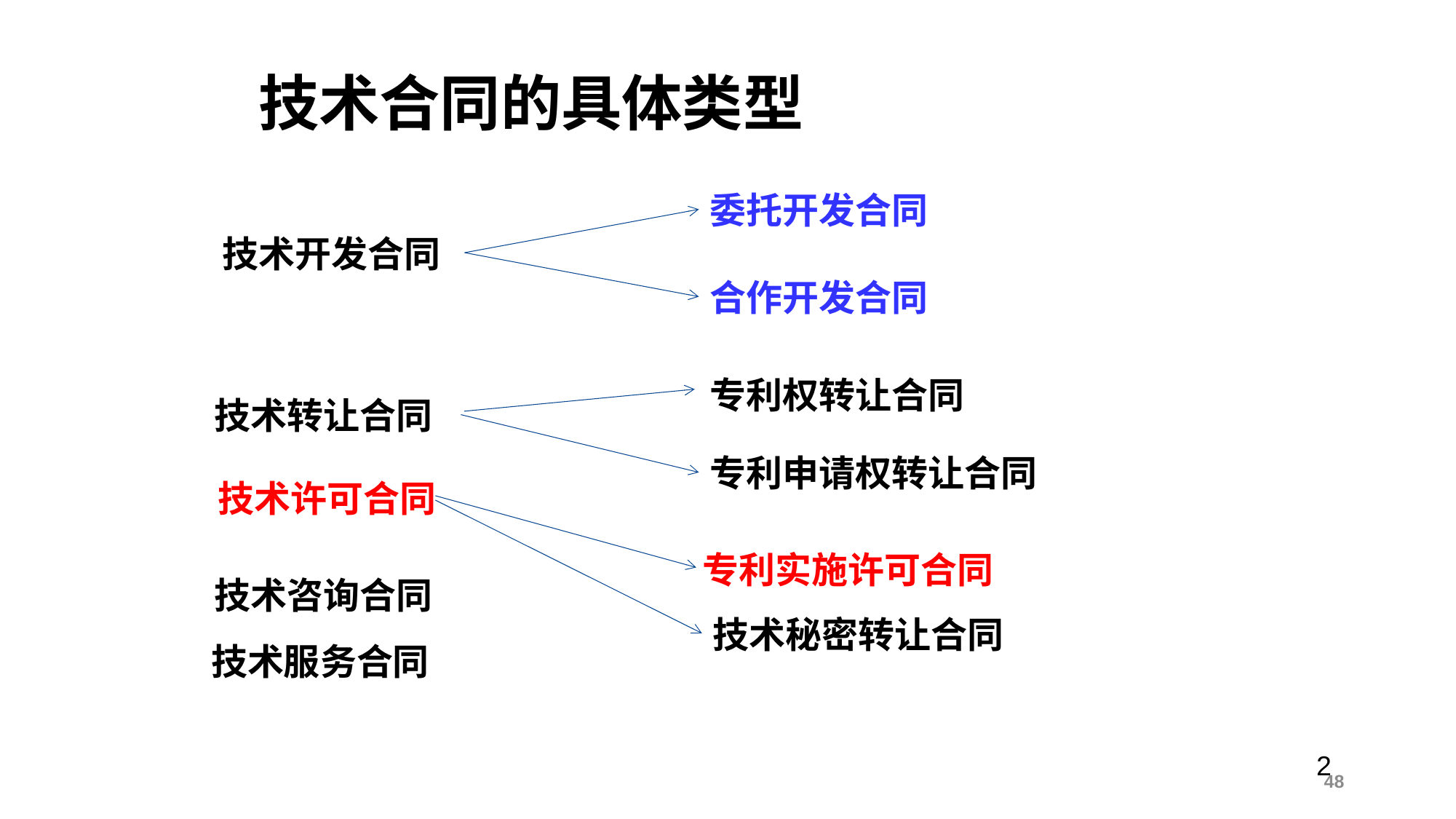

技术合同的具体类型
委托开发合同
技术开发合同
合作开发合同
专利权转让合同
技术转让合同
专利申请权转让合同
技术许可合同
专利实施许可合同
技术咨询合同
技术秘密转让合同
技术服务合同
2

48